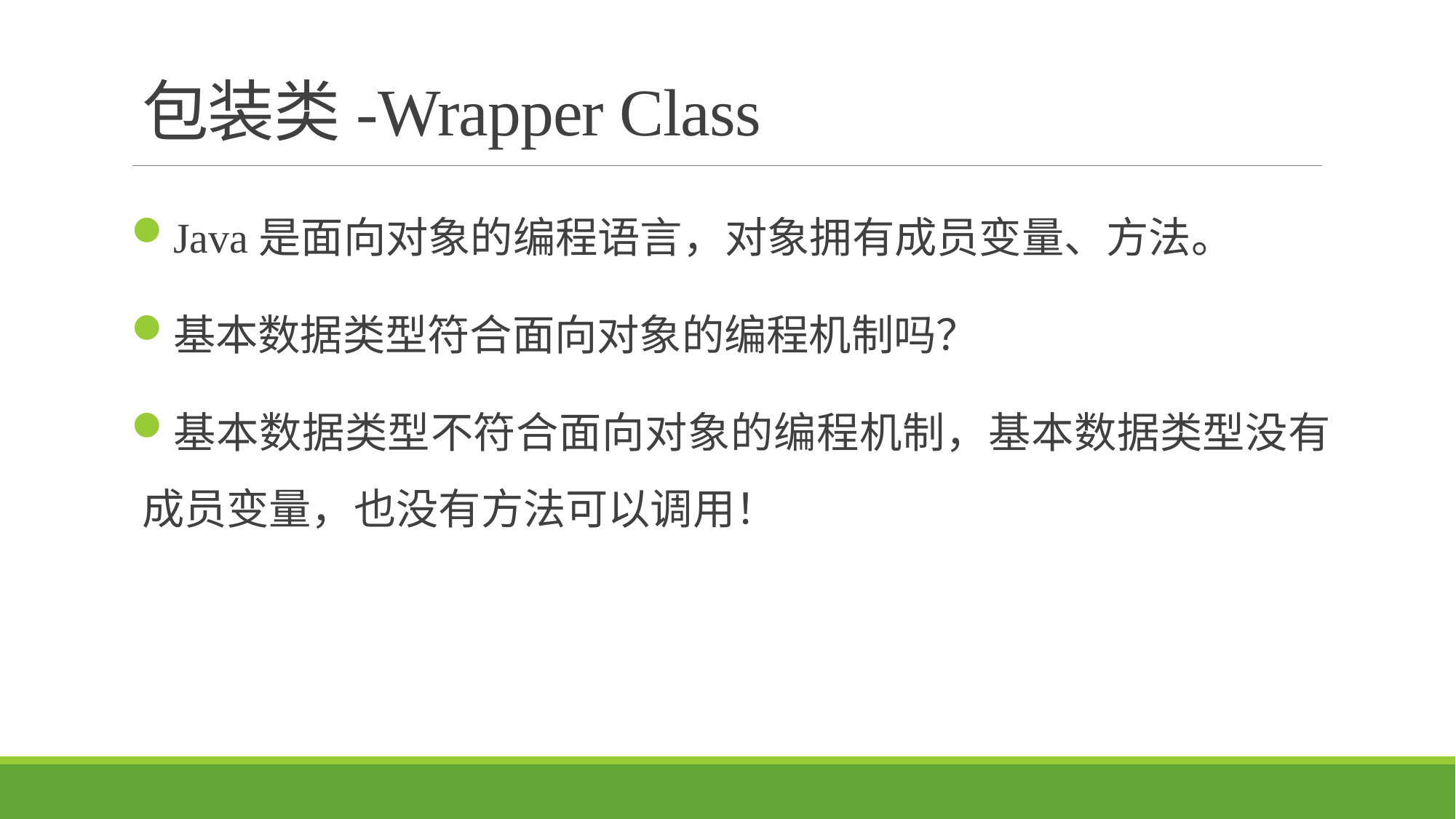

# 包装类-Wrapper Class
Java是面向对象的编程语言，对象拥有成员变量、方法。
基本数据类型符合面向对象的编程机制吗？
基本数据类型不符合面向对象的编程机制，基本数据类型没有成员变量，也没有方法可以调用！